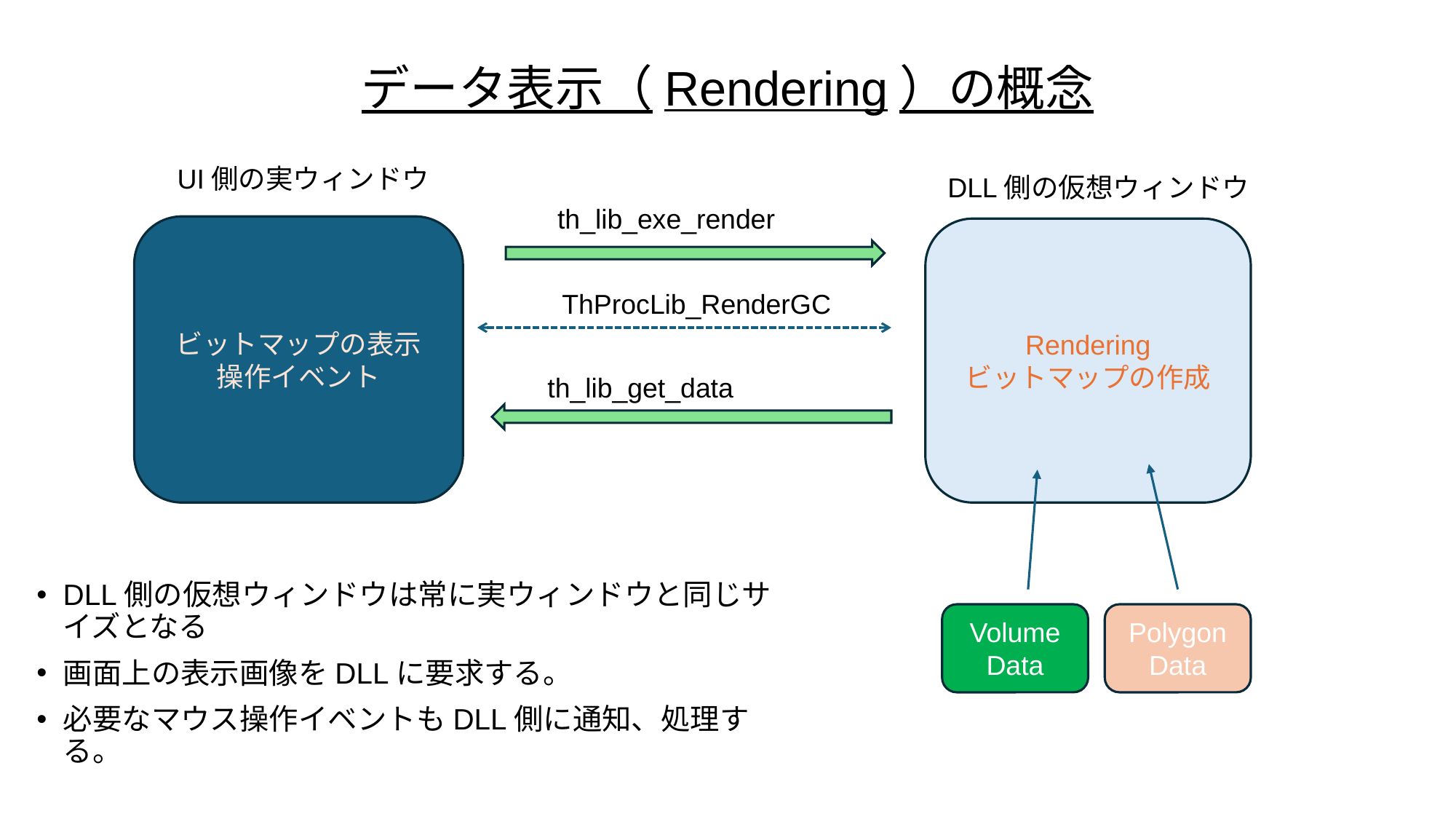

# データ表示（Rendering）の概念
UI側の実ウィンドウ
DLL側の仮想ウィンドウ
th_lib_exe_render

ビットマップの表示
操作イベント
Rendering
ビットマップの作成
ThProcLib_RenderGC
th_lib_get_data

DLL側の仮想ウィンドウは常に実ウィンドウと同じサイズとなる
画面上の表示画像をDLLに要求する。
必要なマウス操作イベントもDLL側に通知、処理する。
Polygon
Data
Volume
Data